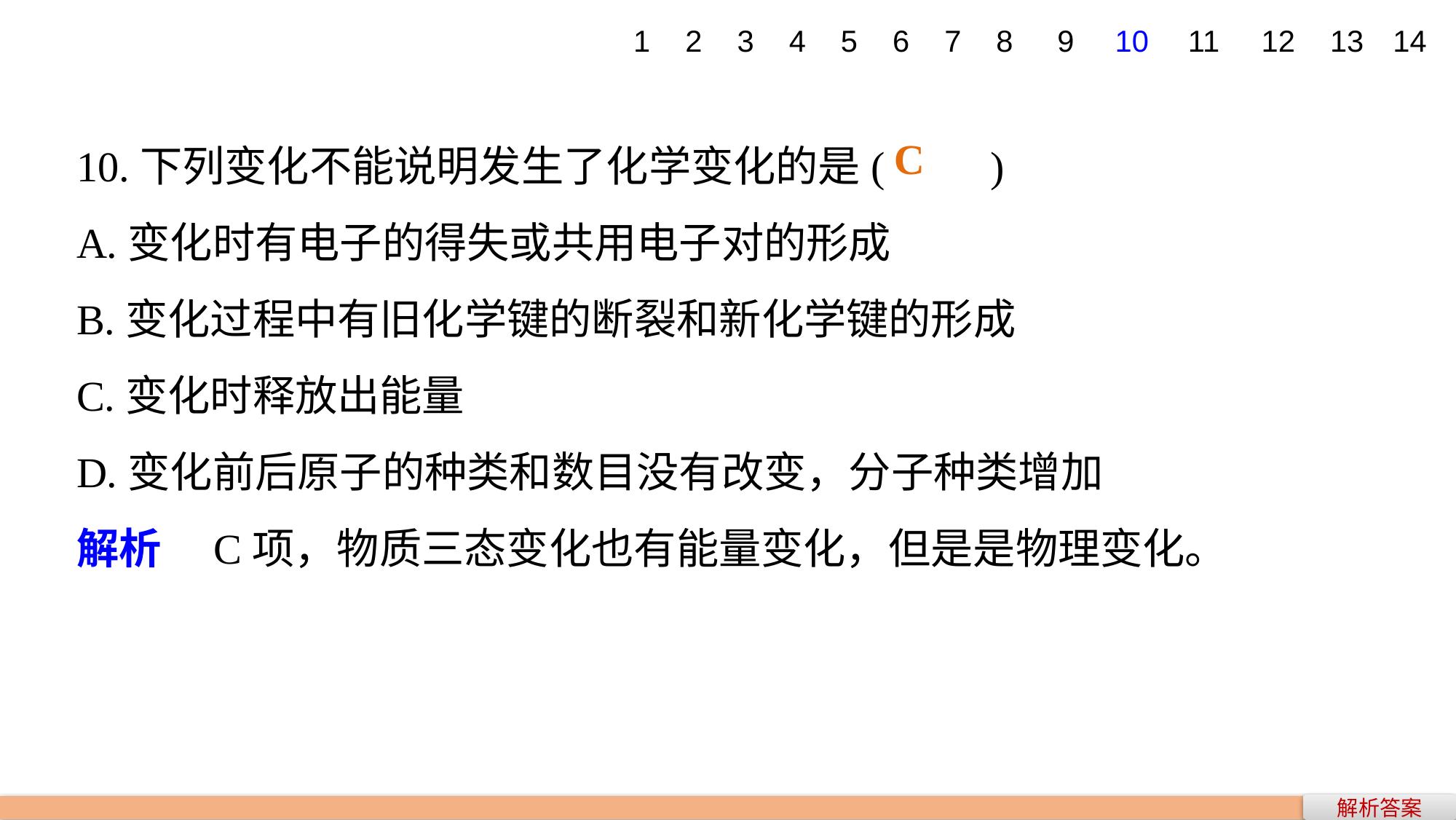

1
2
3
4
5
6
7
8
9
10
11
12
13
14
10.下列变化不能说明发生了化学变化的是(　　)
A.变化时有电子的得失或共用电子对的形成
B.变化过程中有旧化学键的断裂和新化学键的形成
C.变化时释放出能量
D.变化前后原子的种类和数目没有改变，分子种类增加
解析　C项，物质三态变化也有能量变化，但是是物理变化。
C
解析答案